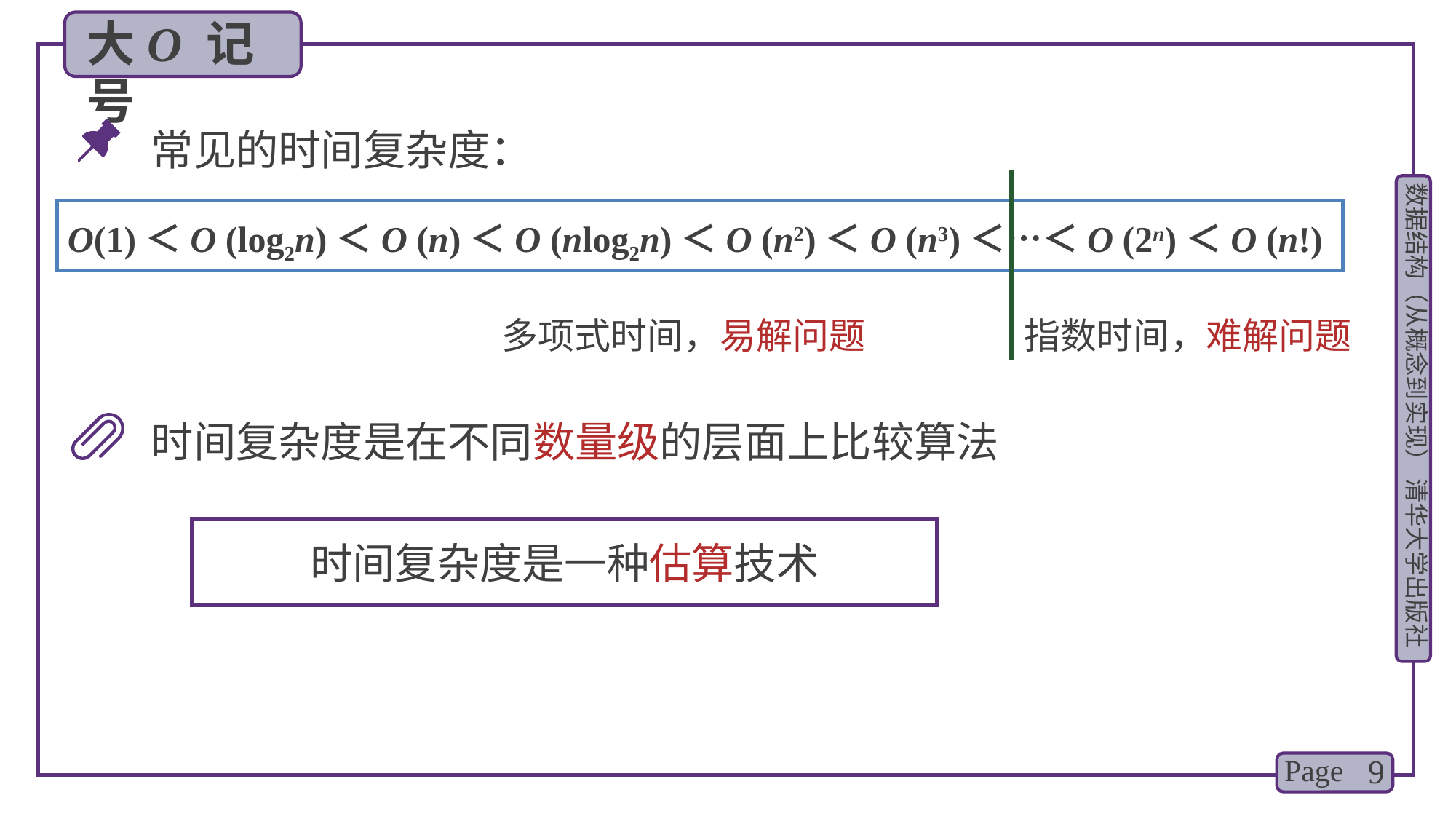

大O 记号

常见的时间复杂度：

Ο(1)＜Ο (log2n)＜Ο (n)＜Ο (nlog2n)＜Ο (n2)＜Ο (n3)＜…＜Ο (2n)＜Ο (n!)
指数时间，难解问题
多项式时间，易解问题
时间复杂度是在不同数量级的层面上比较算法

时间复杂度是一种估算技术